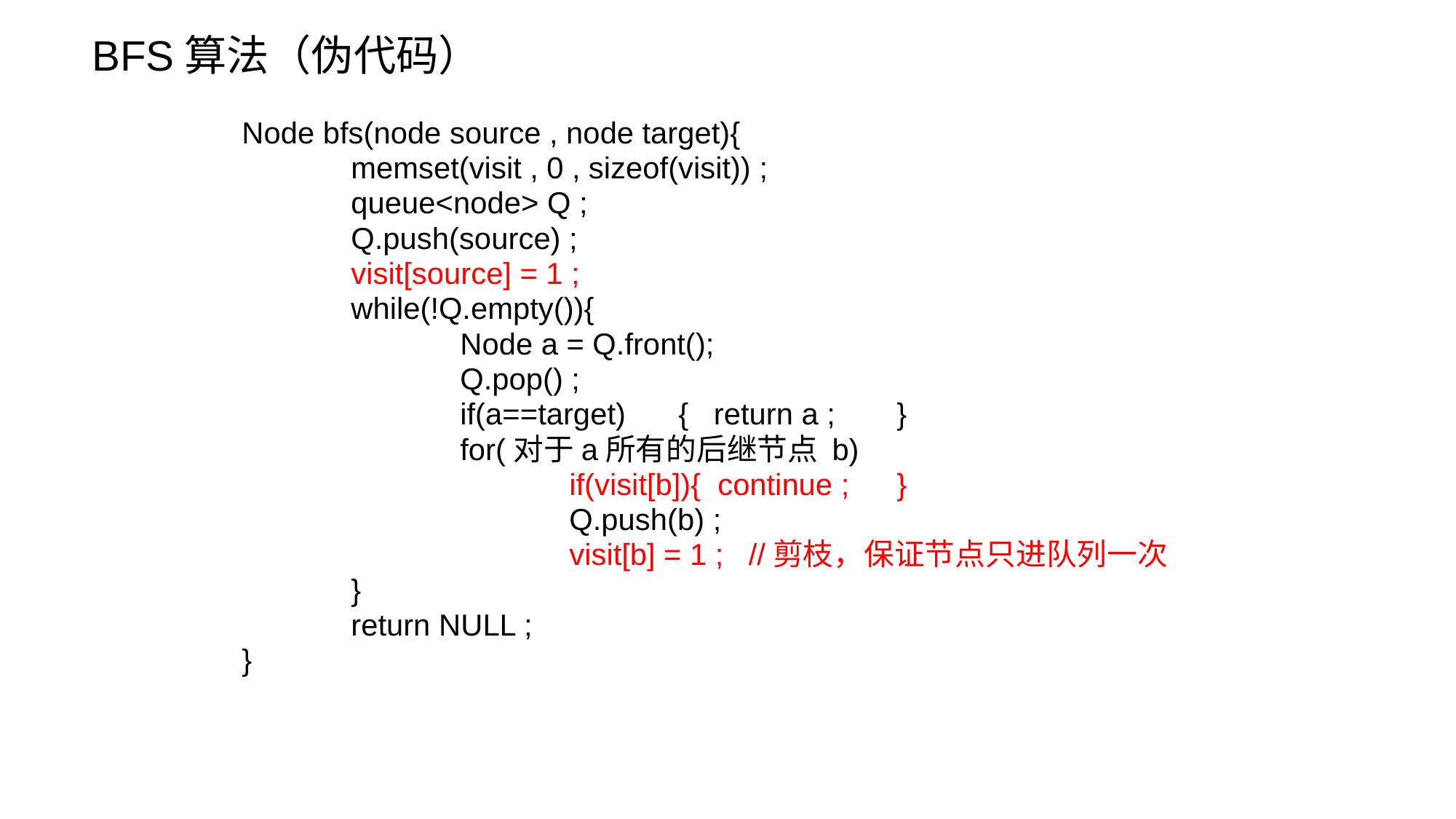

BFS算法（伪代码）

		Node bfs(node source , node target){
			memset(visit , 0 , sizeof(visit)) ;
			queue<node> Q ;
			Q.push(source) ;
			visit[source] = 1 ;
			while(!Q.empty()){
				Node a = Q.front();
				Q.pop() ;
				if(a==target)  	{   return a ;	}
				for(对于a所有的后继节点 b)
					if(visit[b]){  continue ;	}
					Q.push(b) ;
					visit[b] = 1 ;   //剪枝，保证节点只进队列一次
			}
			return NULL ;
		}